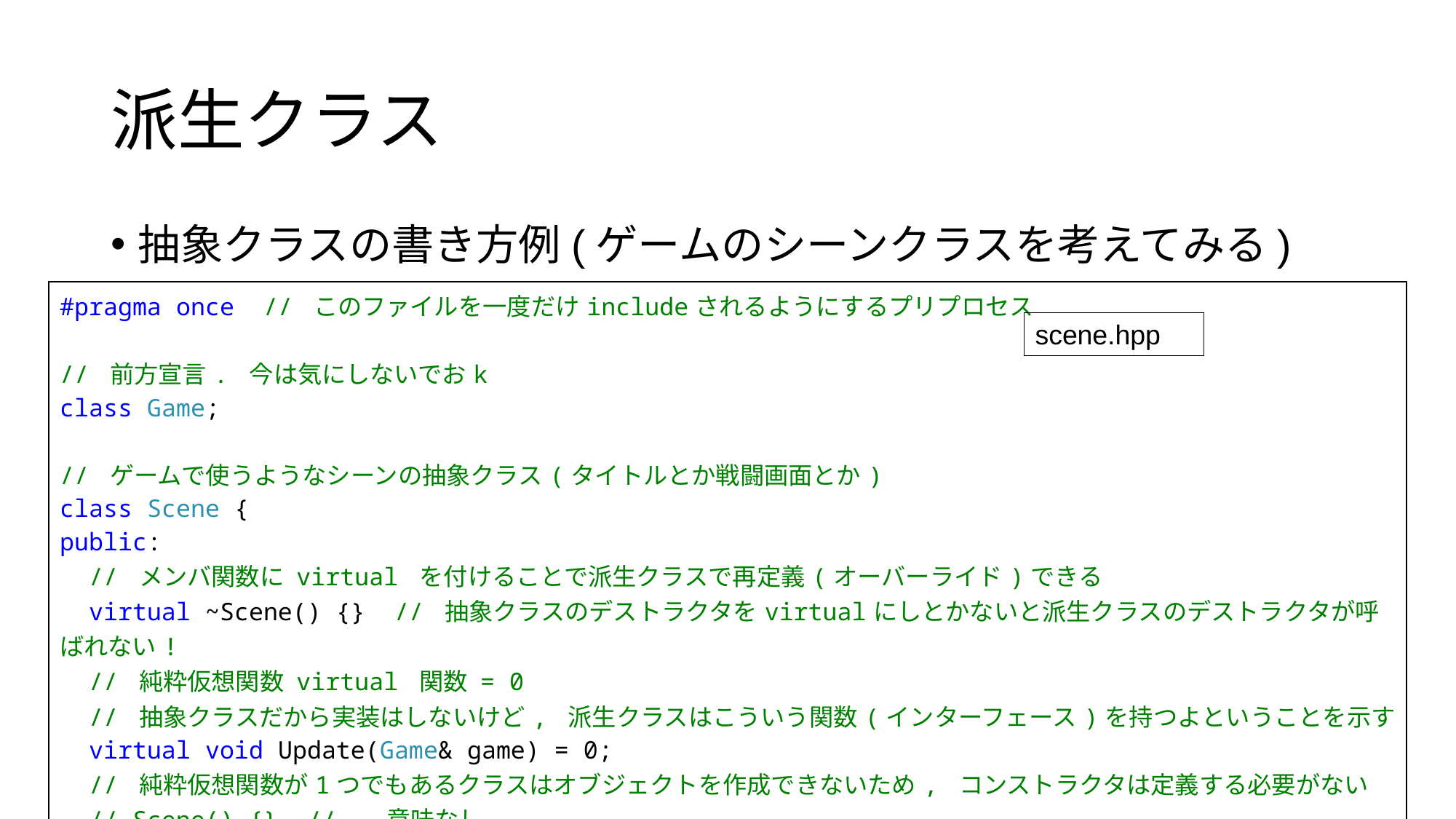

# 派生クラス
抽象クラスの書き方例(ゲームのシーンクラスを考えてみる)
| #pragma once // このファイルを一度だけincludeされるようにするプリプロセス // 前方宣言. 今は気にしないでおk class Game; // ゲームで使うようなシーンの抽象クラス(タイトルとか戦闘画面とか) class Scene { public: // メンバ関数に virtual を付けることで派生クラスで再定義(オーバーライド)できる virtual ~Scene() {} // 抽象クラスのデストラクタをvirtualにしとかないと派生クラスのデストラクタが呼ばれない! // 純粋仮想関数 virtual 関数 = 0 // 抽象クラスだから実装はしないけど, 派生クラスはこういう関数(インターフェース)を持つよということを示す virtual void Update(Game& game) = 0; // 純粋仮想関数が1つでもあるクラスはオブジェクトを作成できないため, コンストラクタは定義する必要がない // Scene() {} // ← 意味なし }; |
| --- |
scene.hpp